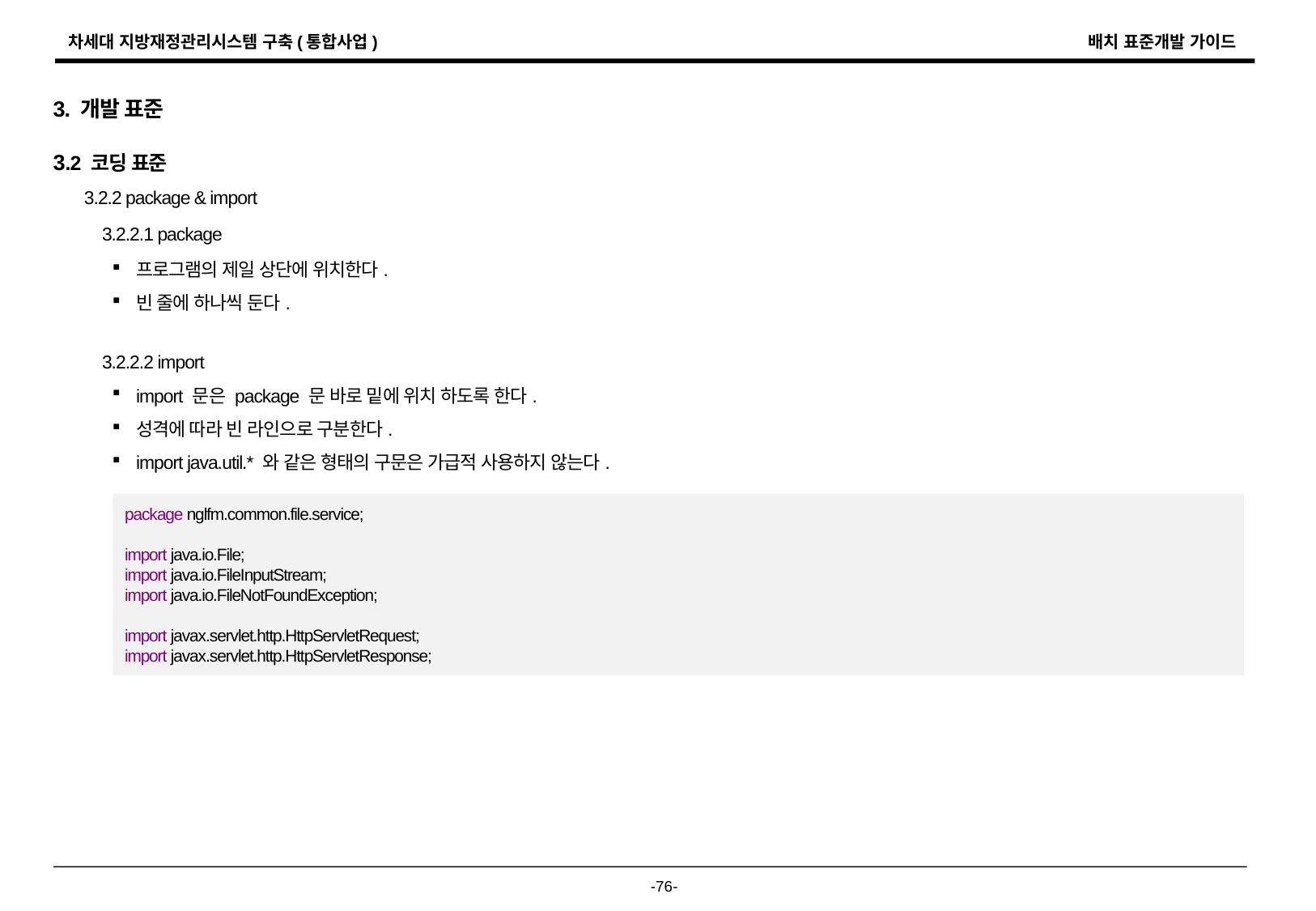

3. 개발 표준
3.2 코딩 표준
3.2.2 package & import
3.2.2.1 package
프로그램의 제일 상단에 위치한다.
빈 줄에 하나씩 둔다.
3.2.2.2 import
import 문은 package 문 바로 밑에 위치 하도록 한다.
성격에 따라 빈 라인으로 구분한다.
import java.util.* 와 같은 형태의 구문은 가급적 사용하지 않는다.
package nglfm.common.file.service;

import java.io.File;
import java.io.FileInputStream;
import java.io.FileNotFoundException;

import javax.servlet.http.HttpServletRequest;
import javax.servlet.http.HttpServletResponse;